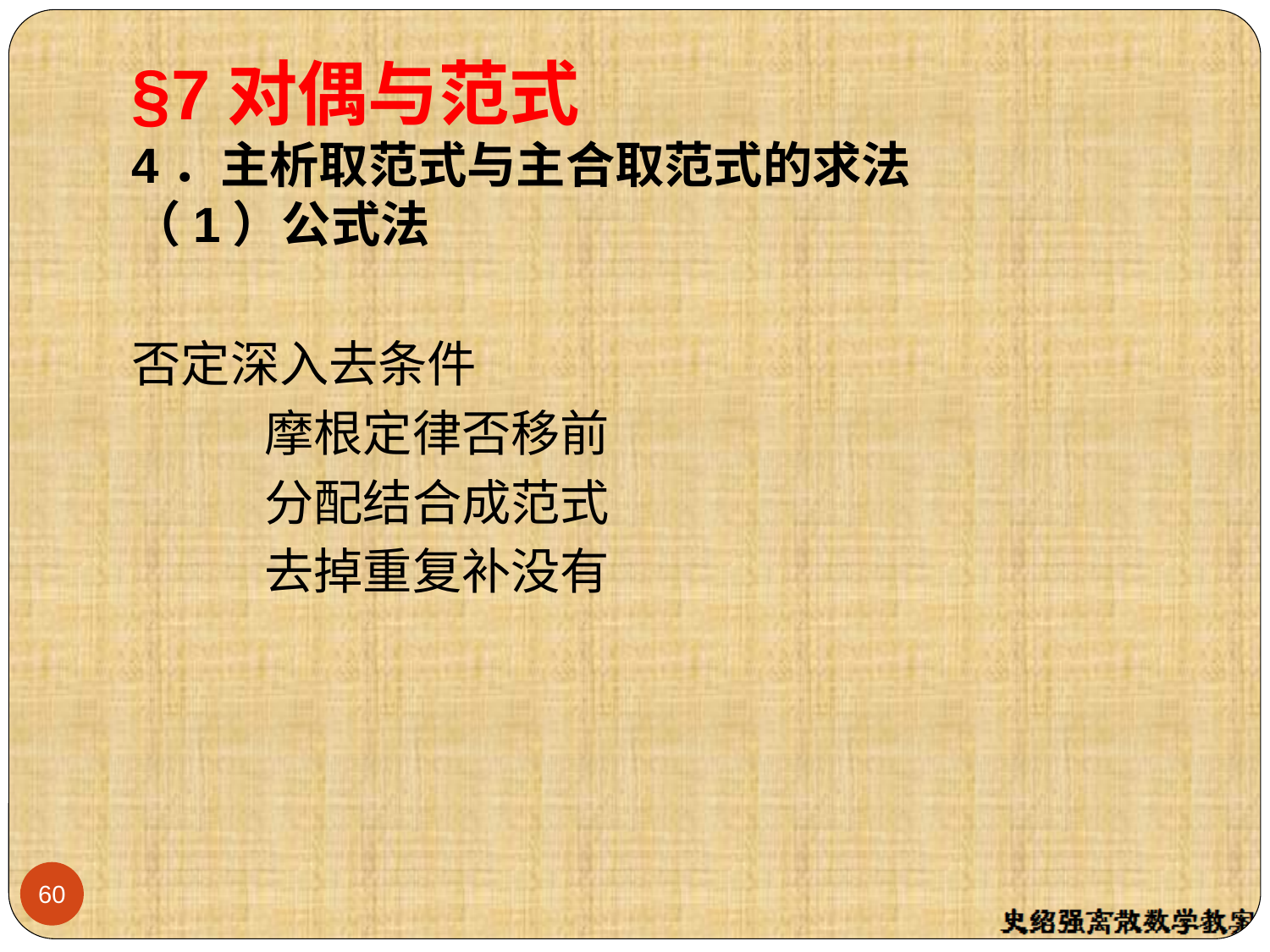

§7对偶与范式
4．主析取范式与主合取范式的求法
（1）公式法
否定深入去条件
           摩根定律否移前
           分配结合成范式
           去掉重复补没有

60